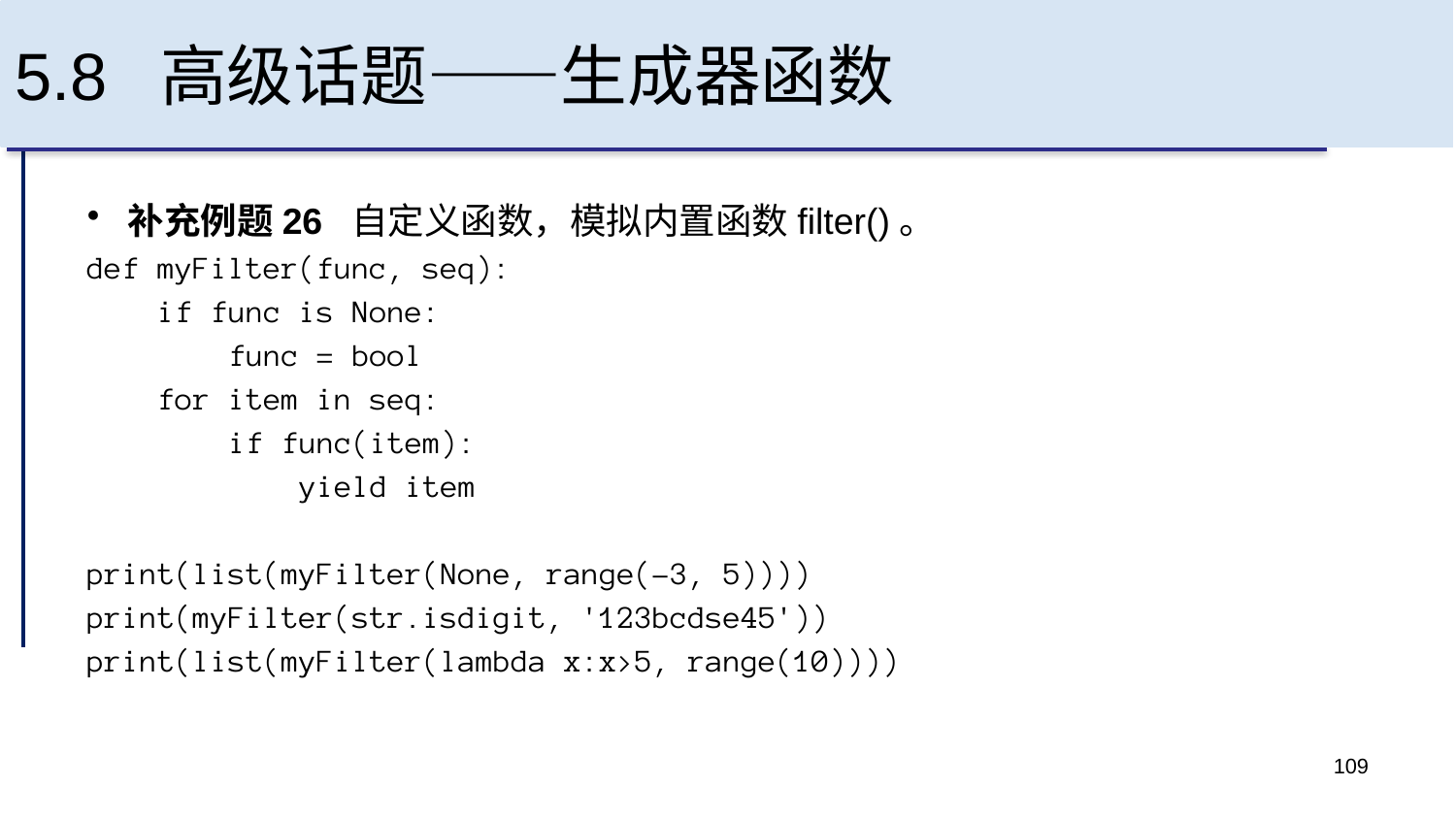

# 5.8  高级话题——生成器函数
补充例题26  自定义函数，模拟内置函数filter()。
def myFilter(func, seq):
    if func is None:
        func = bool
    for item in seq:
        if func(item):
            yield item

print(list(myFilter(None, range(-3, 5))))
print(myFilter(str.isdigit, '123bcdse45'))
print(list(myFilter(lambda x:x>5, range(10))))
109